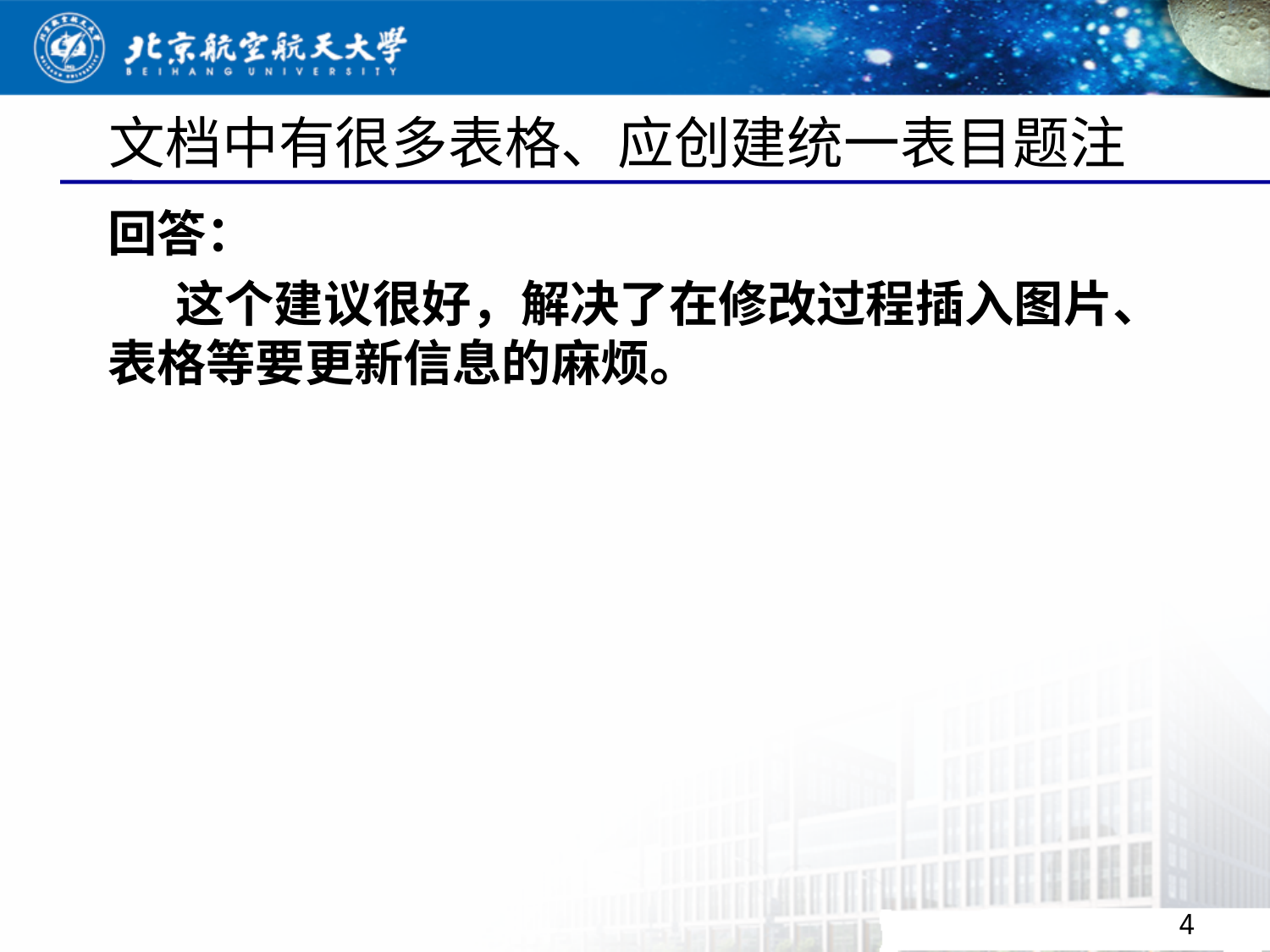

# 文档中有很多表格、应创建统一表目题注
回答：
     这个建议很好，解决了在修改过程插入图片、表格等要更新信息的麻烦。